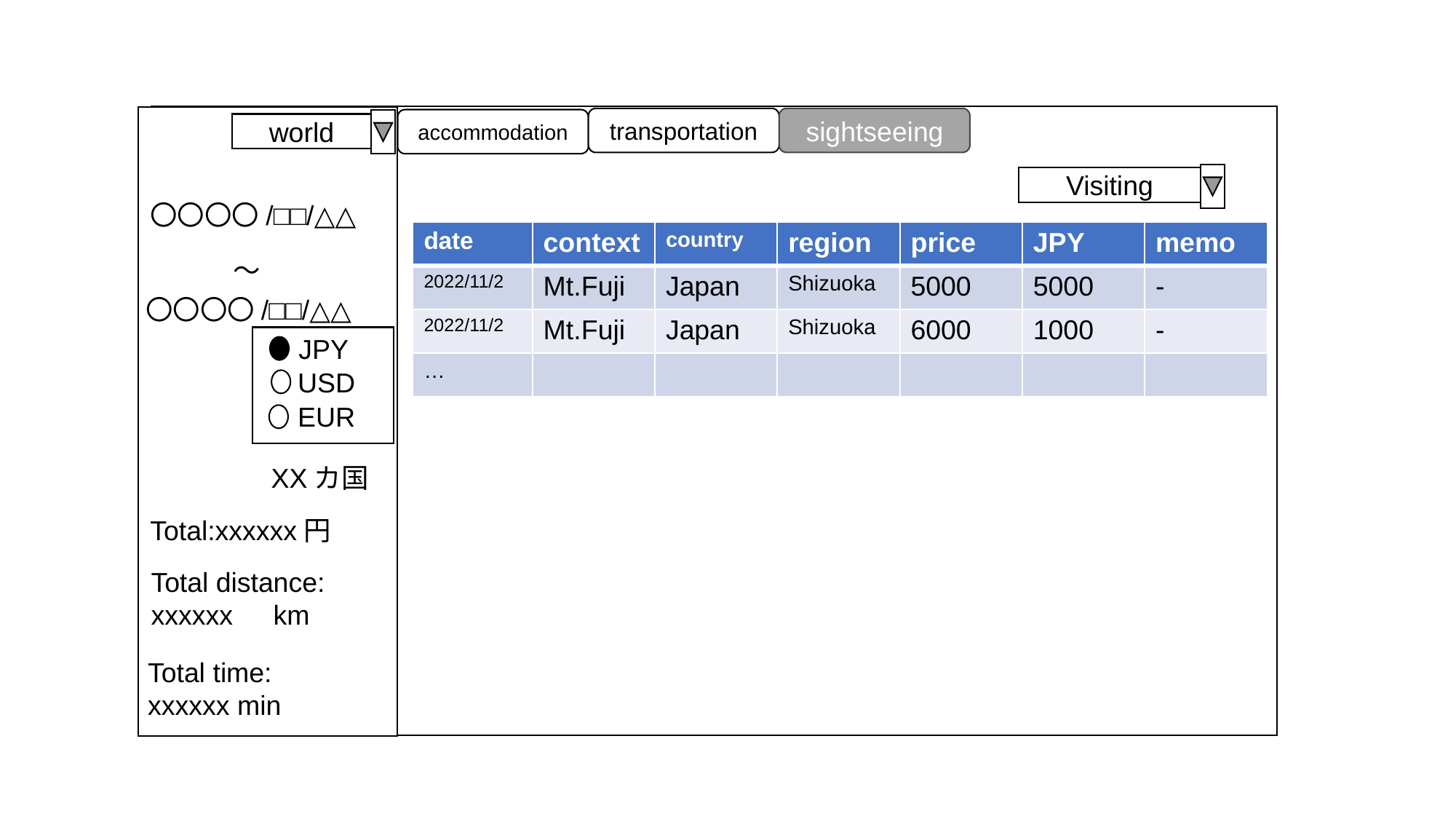

transportation
sightseeing
accommodation
world

Visiting

〇〇〇〇/□□/△△
| date | context | country | region | price | JPY | memo |
| --- | --- | --- | --- | --- | --- | --- |
| 2022/11/2 | Mt.Fuji | Japan | Shizuoka | 5000 | 5000 | - |
| 2022/11/2 | Mt.Fuji | Japan | Shizuoka | 6000 | 1000 | - |
| … |  |  |  |  |  |  |
～
〇〇〇〇/□□/△△
JPY

USD

EUR

XXカ国
Total:xxxxxx円
Total distance:
xxxxxx　km
Total time:
xxxxxx min